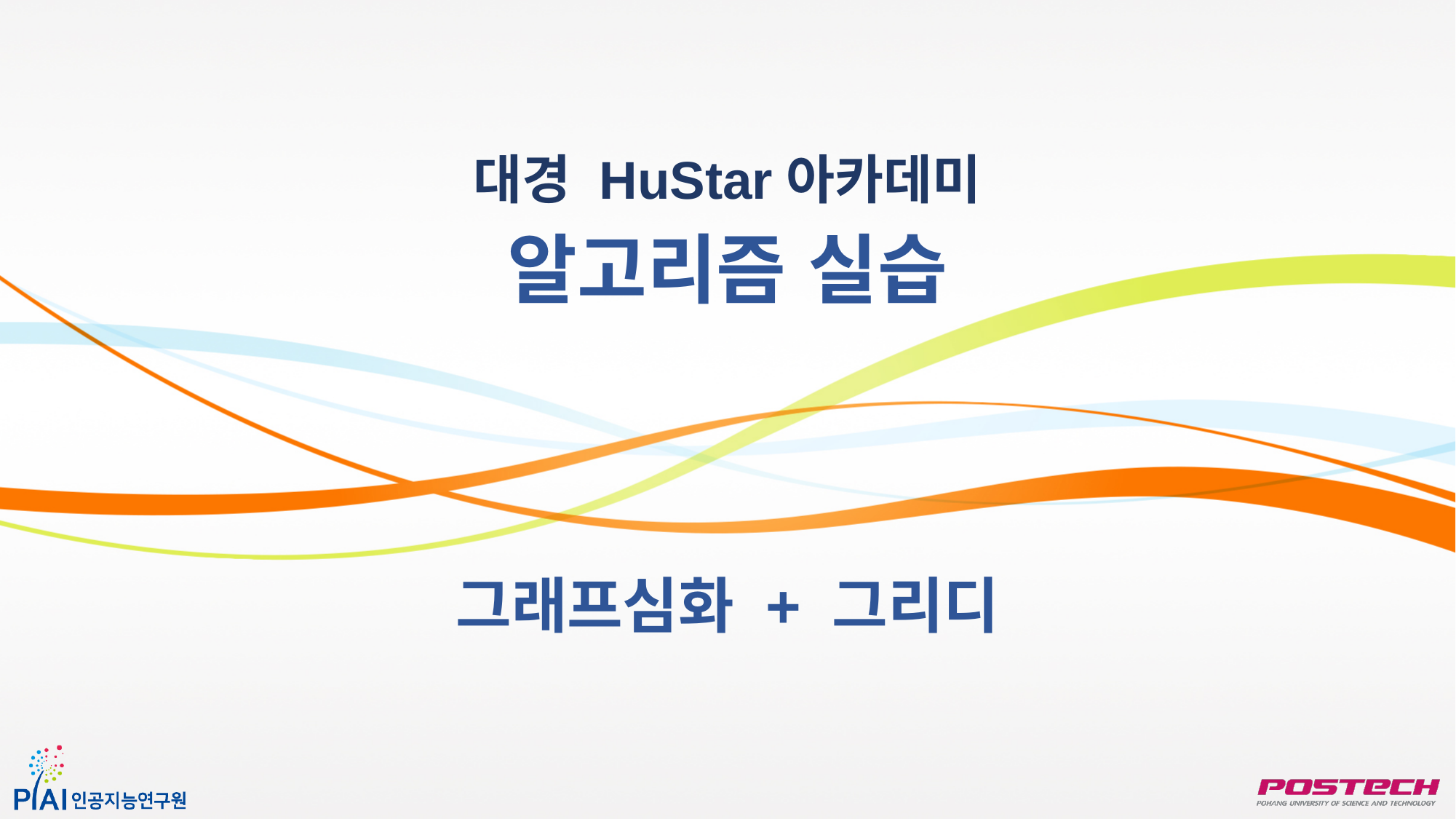

대경 HuStar아카데미
알고리즘 실습

그래프심화 + 그리디